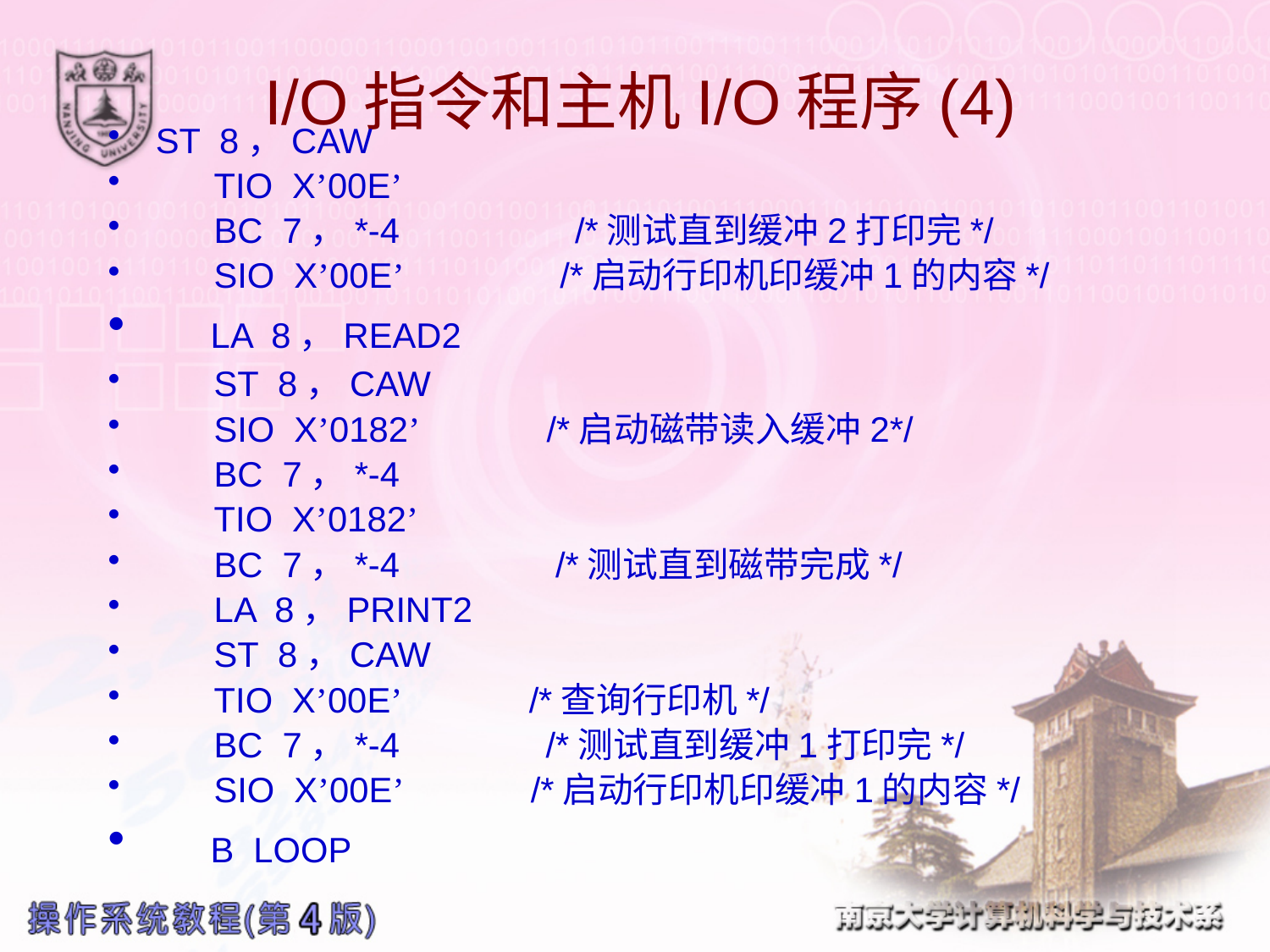

ST  8，CAW
      TIO  X’00E’
      BC  7，*-4                  /*测试直到缓冲2打印完*/
      SIO  X’00E’                /*启动行印机印缓冲1的内容*/
    LA  8，READ2
      ST  8，CAW
      SIO  X’0182’             /*启动磁带读入缓冲2*/
      BC  7，*-4
      TIO  X’0182’
      BC  7，*-4                /*测试直到磁带完成*/
      LA  8，PRINT2
      ST  8，CAW
      TIO  X’00E’             /*查询行印机*/
      BC  7，*-4               /*测试直到缓冲1打印完*/
      SIO  X’00E’             /*启动行印机印缓冲1的内容*/
    B  LOOP

# I/O指令和主机I/O程序(4)